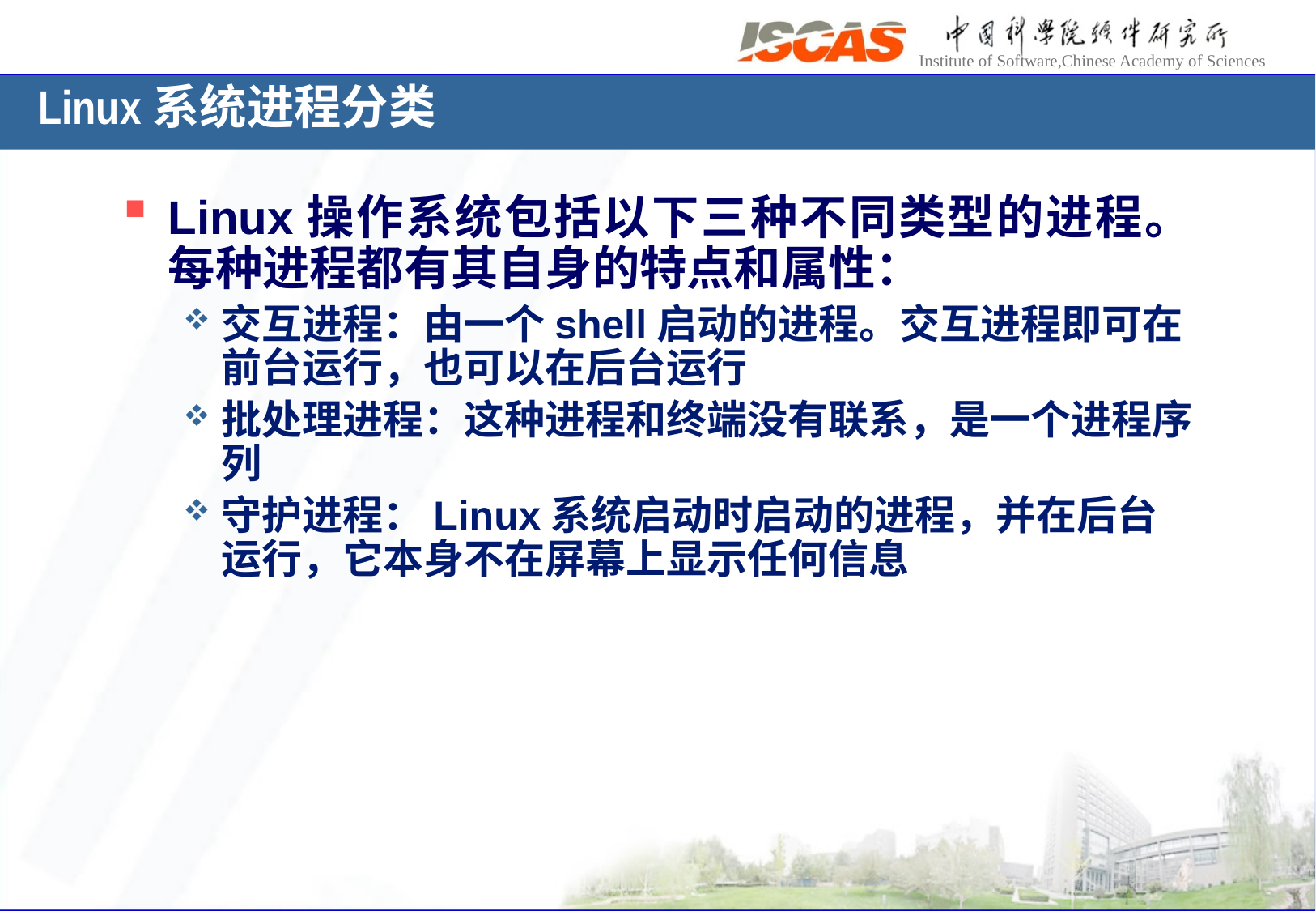

# Linux系统进程分类
Linux操作系统包括以下三种不同类型的进程。每种进程都有其自身的特点和属性：
交互进程：由一个shell启动的进程。交互进程即可在前台运行，也可以在后台运行
批处理进程：这种进程和终端没有联系，是一个进程序列
守护进程：Linux系统启动时启动的进程，并在后台运行，它本身不在屏幕上显示任何信息